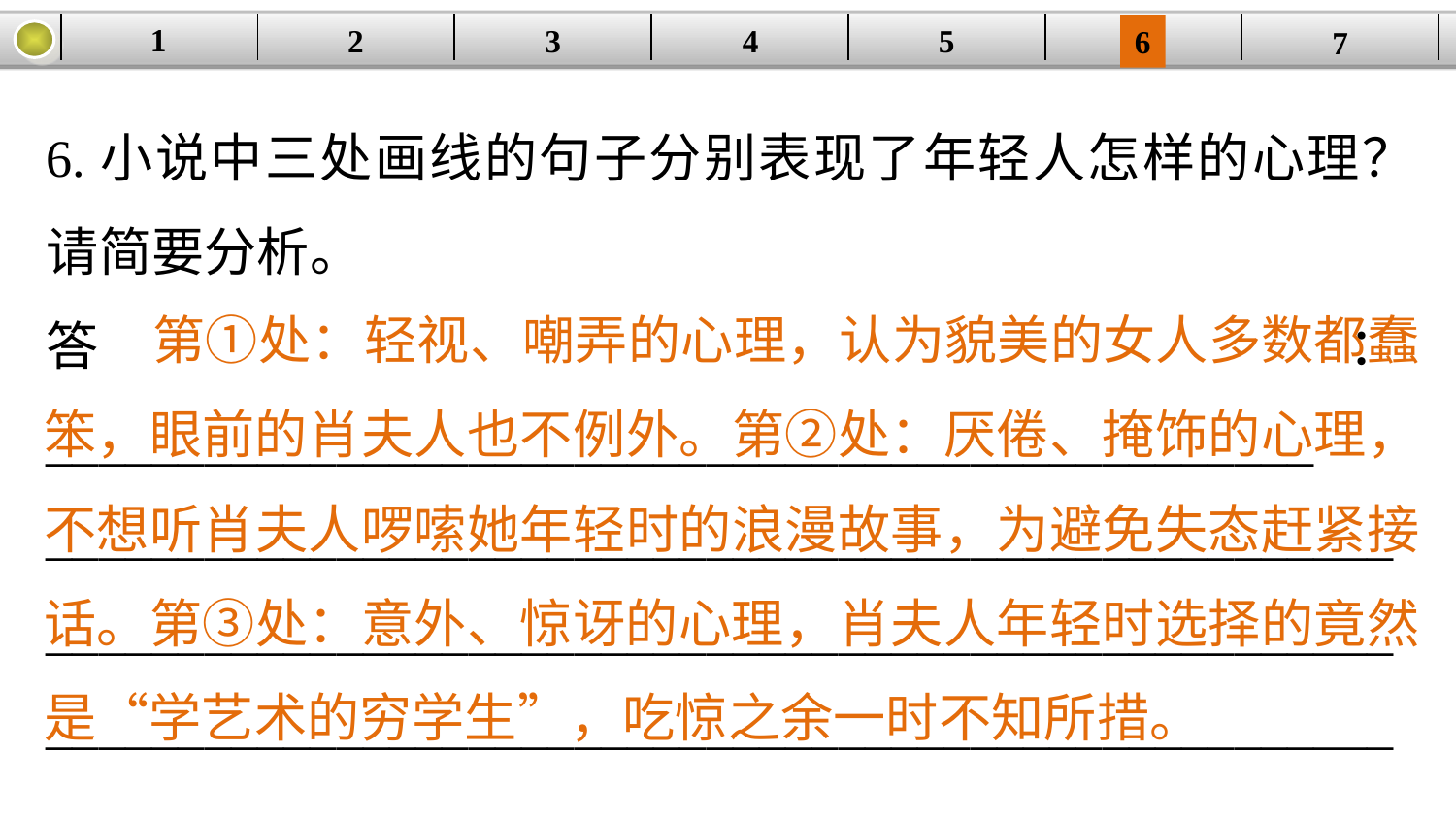

1
5
3
2
|  |  |  |  |  |  |  |
| --- | --- | --- | --- | --- | --- | --- |
4
6
7

6.小说中三处画线的句子分别表现了年轻人怎样的心理？请简要分析。
答：________________________________________________
_______________________________________________________________________________________________________________________________________________________________________________________________________
        第①处：轻视、嘲弄的心理，认为貌美的女人多数都蠢笨，眼前的肖夫人也不例外。第②处：厌倦、掩饰的心理，不想听肖夫人啰嗦她年轻时的浪漫故事，为避免失态赶紧接话。第③处：意外、惊讶的心理，肖夫人年轻时选择的竟然是“学艺术的穷学生”，吃惊之余一时不知所措。